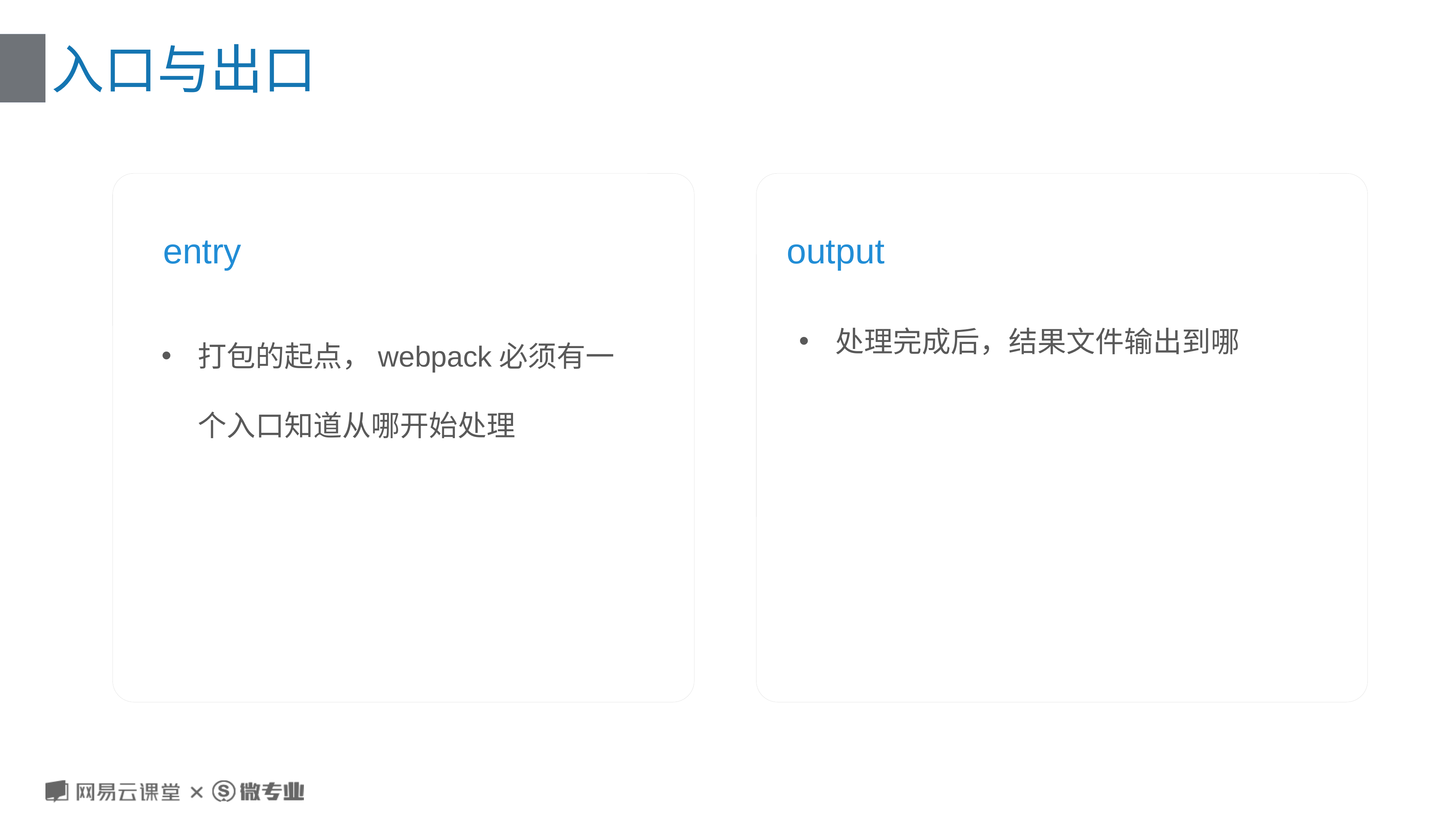

# 入口与出口

entry
output
处理完成后，结果文件输出到哪
打包的起点，webpack必须有一个入口知道从哪开始处理